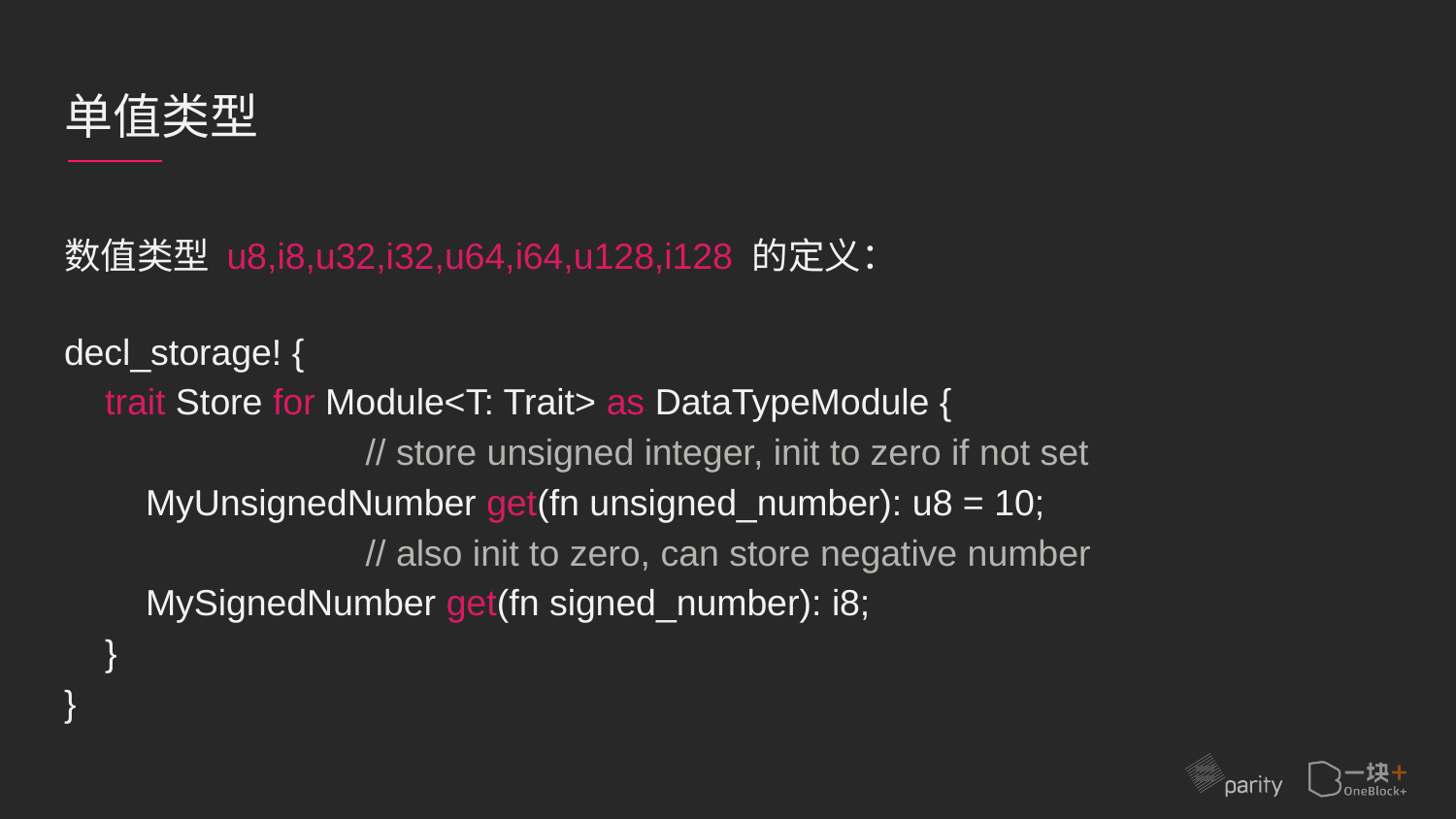

# 单值类型
数值类型 u8,i8,u32,i32,u64,i64,u128,i128 的定义：

decl_storage! {
    trait Store for Module<T: Trait> as DataTypeModule {
		 // store unsigned integer, init to zero if not set
        MyUnsignedNumber get(fn unsigned_number): u8 = 10;
		 // also init to zero, can store negative number
        MySignedNumber get(fn signed_number): i8;
    }
}